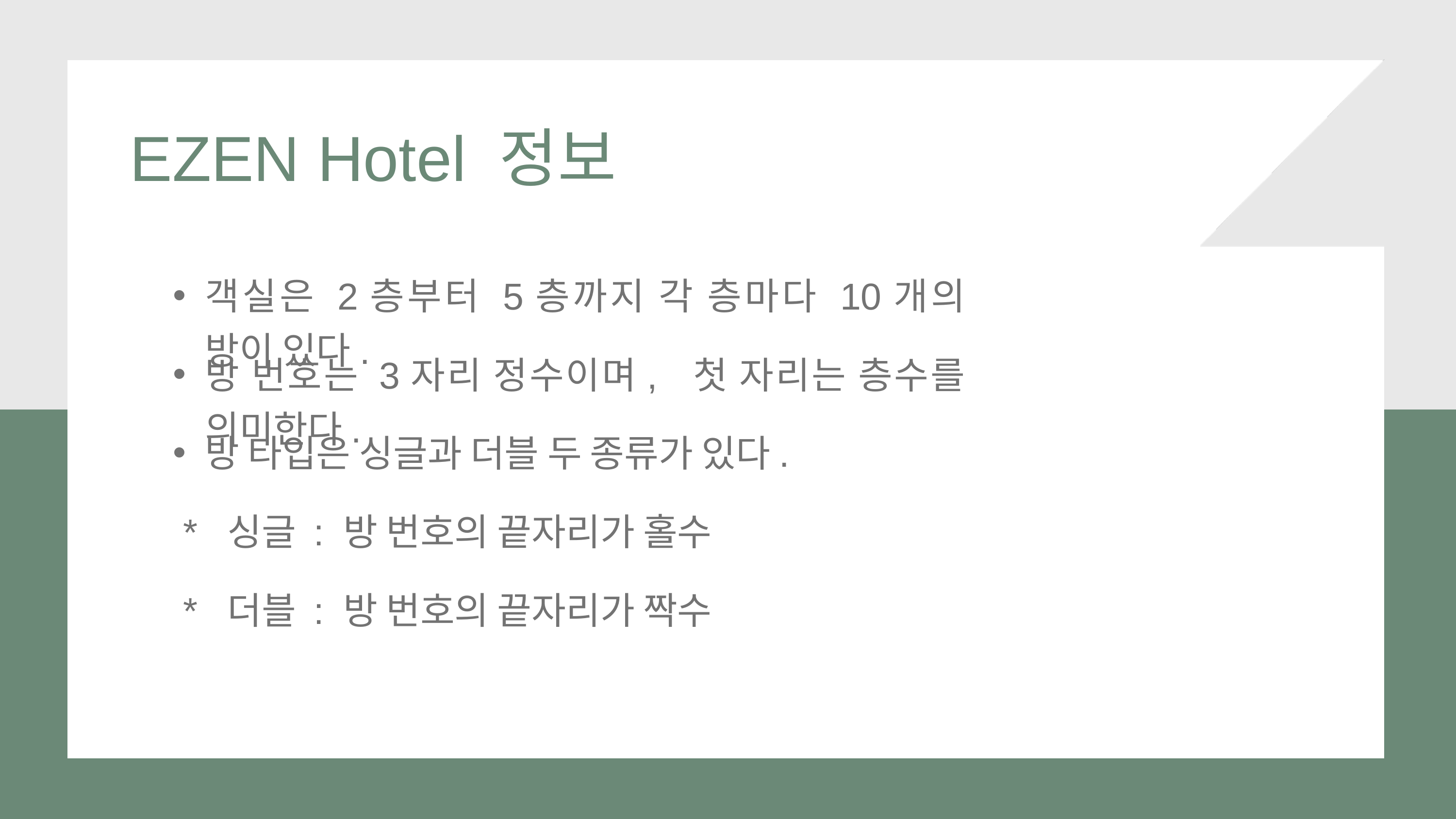

EZEN Hotel 정보
객실은 2층부터 5층까지 각 층마다 10개의 방이 있다.
방 번호는 3자리 정수이며,  첫 자리는 층수를 의미한다.

방 타입은 싱글과 더블 두 종류가 있다.
    *  싱글 : 방 번호의 끝자리가 홀수
    *  더블 : 방 번호의 끝자리가 짝수